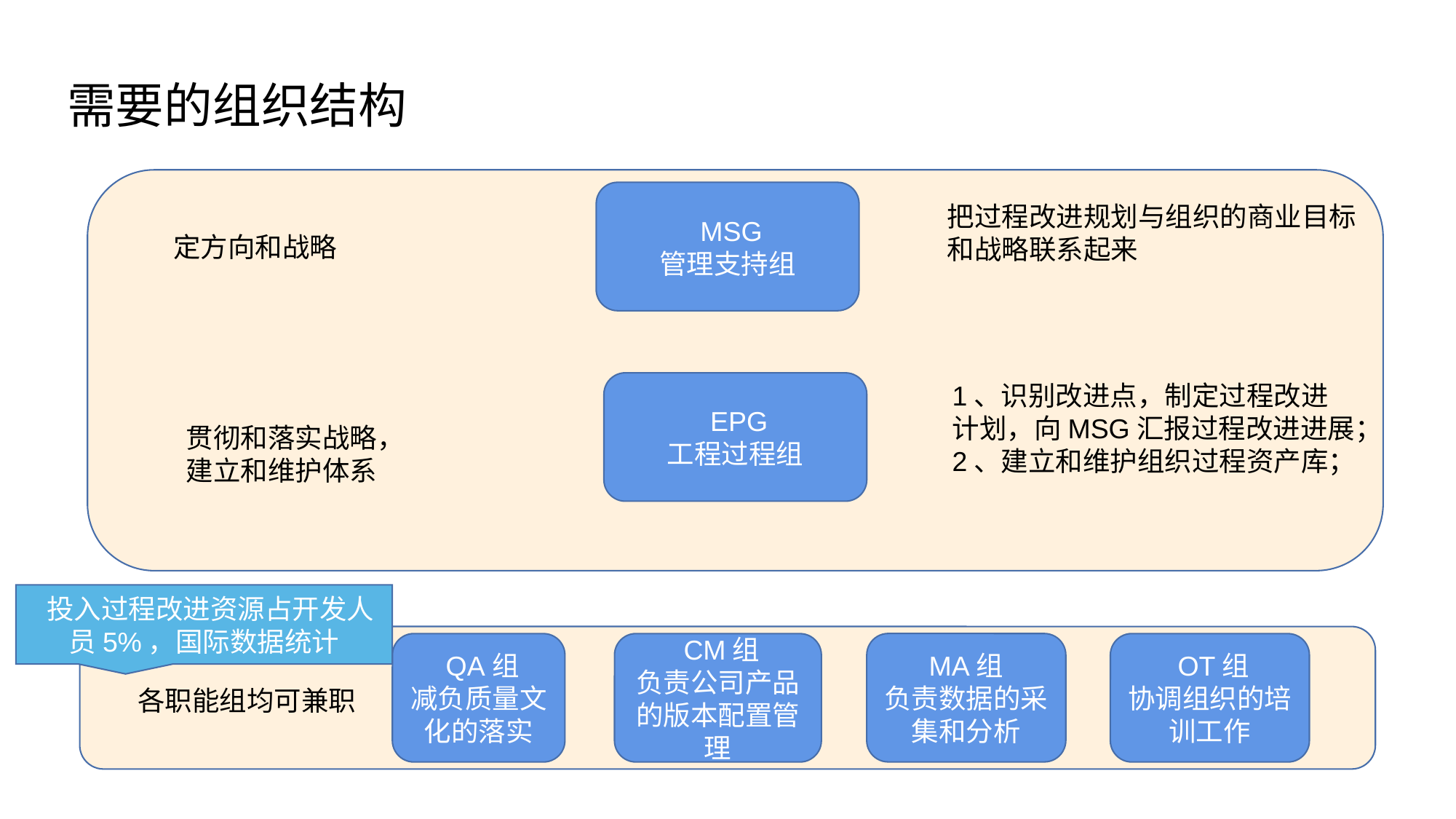

需要的组织结构

 MSG
管理支持组
把过程改进规划与组织的商业目标
和战略联系起来
定方向和战略
 EPG
工程过程组
1、识别改进点，制定过程改进
计划，向MSG汇报过程改进进展；
2、建立和维护组织过程资产库；
贯彻和落实战略，
建立和维护体系
 投入过程改进资源占开发人员5%，国际数据统计

MA组
负责数据的采集和分析
 QA组
减负质量文化的落实
 CM组
负责公司产品的版本配置管理
 OT组
协调组织的培训工作
各职能组均可兼职